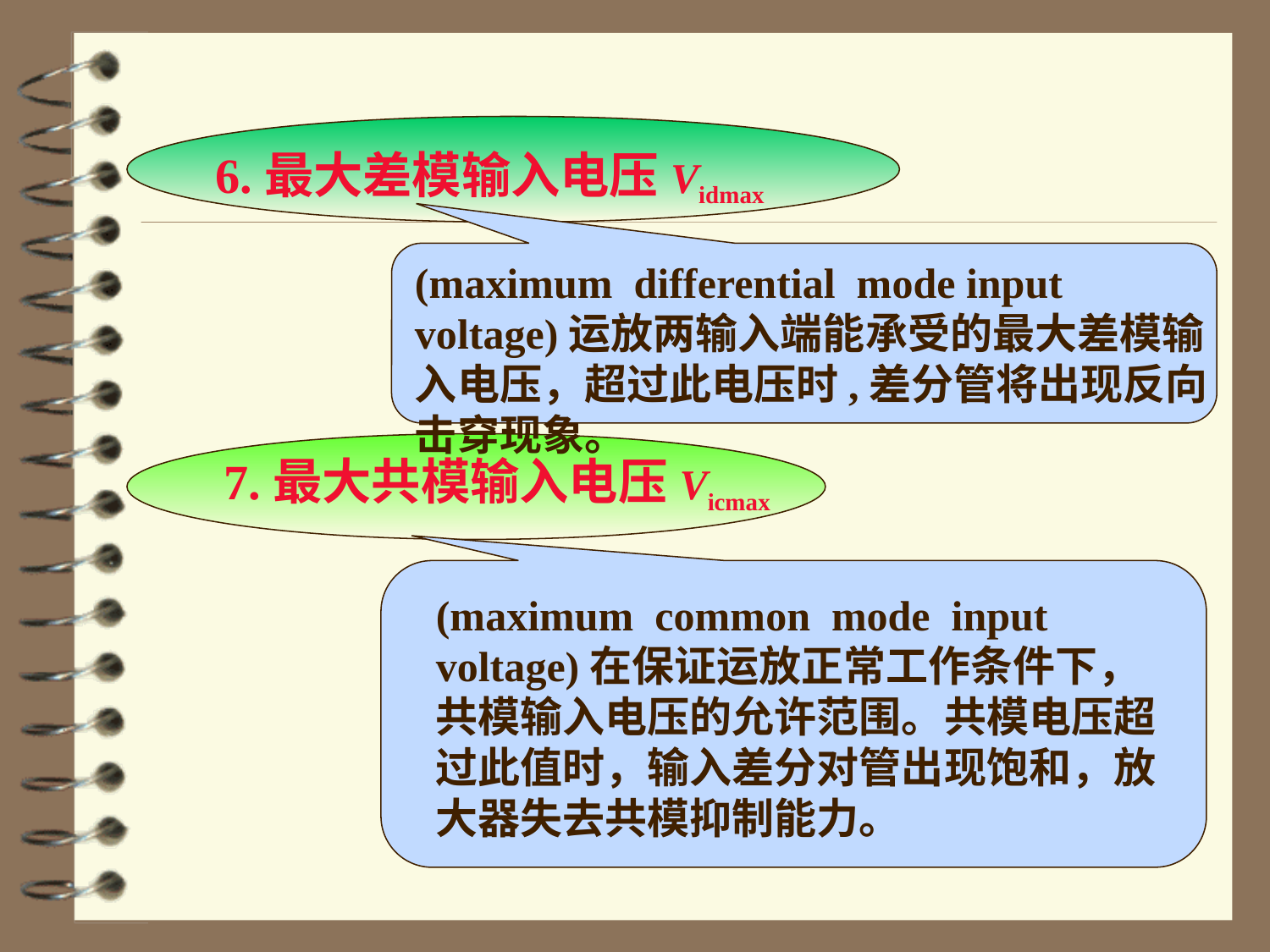

6.最大差模输入电压Vidmax

(maximum  differential  mode input  voltage)运放两输入端能承受的最大差模输入电压，超过此电压时,差分管将出现反向击穿现象。

7.最大共模输入电压Vicmax

(maximum  common  mode  input voltage)在保证运放正常工作条件下，共模输入电压的允许范围。共模电压超过此值时，输入差分对管出现饱和，放大器失去共模抑制能力。